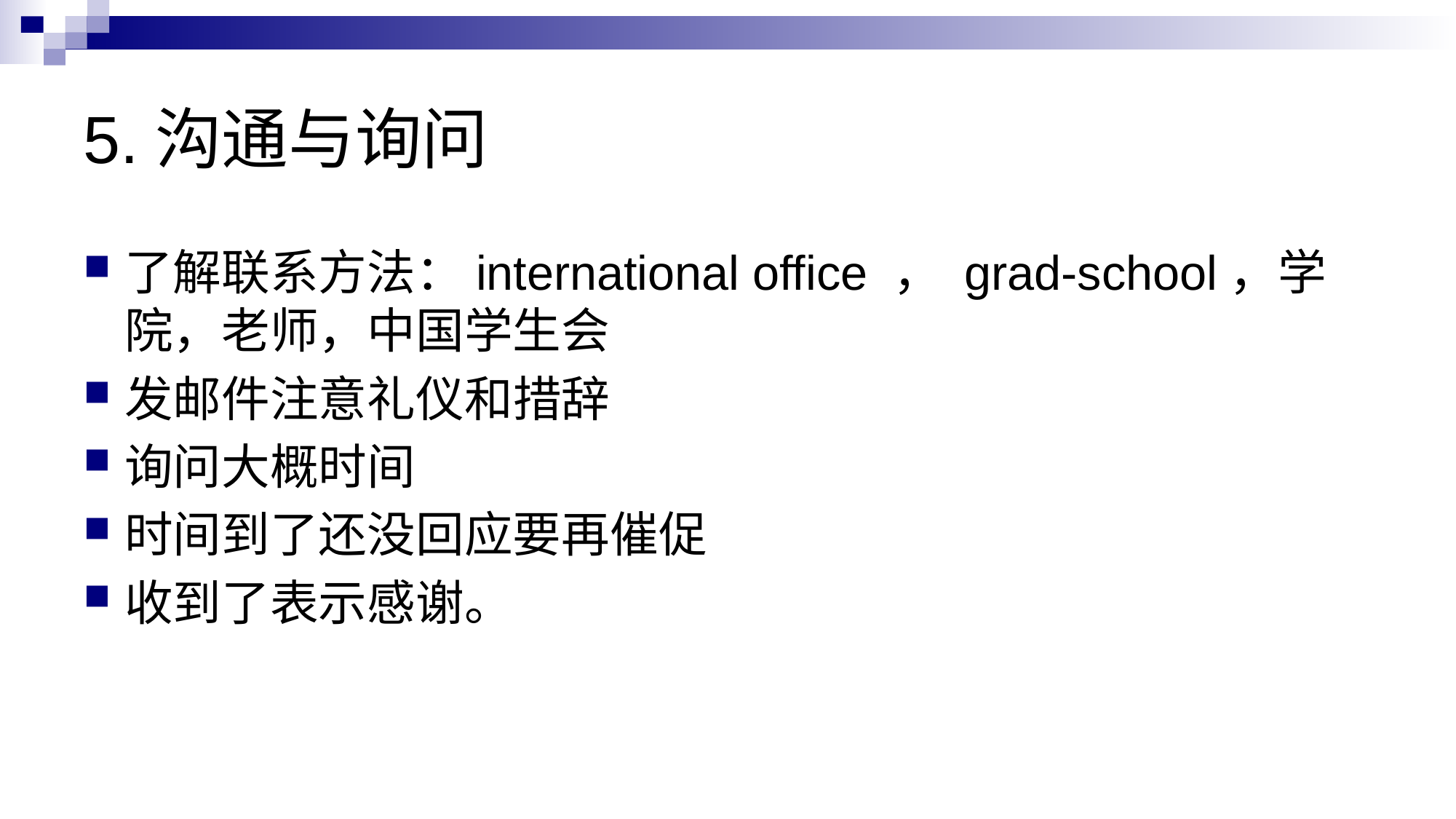

# 5.沟通与询问
了解联系方法：international office ， grad-school，学院，老师，中国学生会
发邮件注意礼仪和措辞
询问大概时间
时间到了还没回应要再催促
收到了表示感谢。